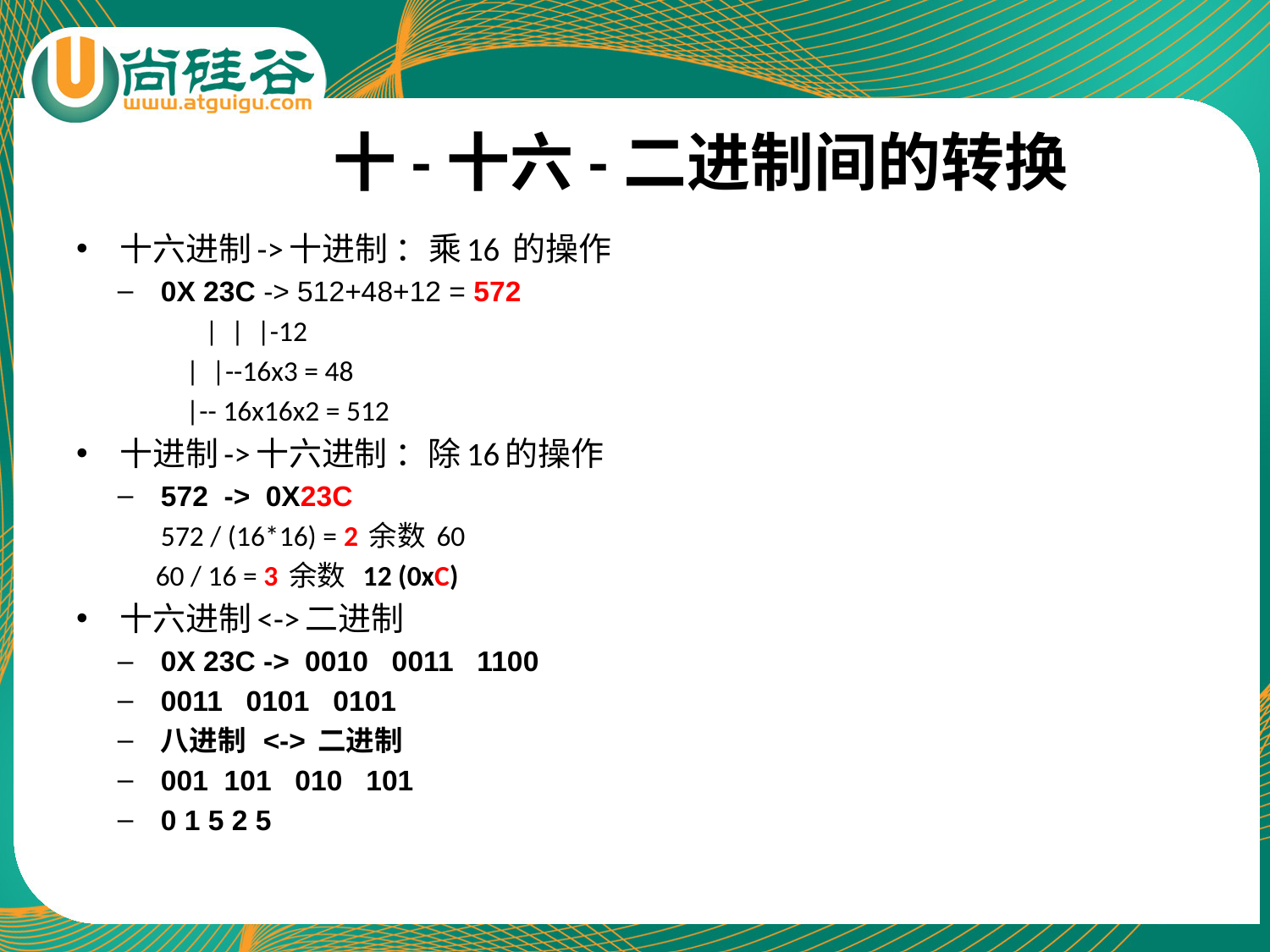

# 十-十六-二进制间的转换
十六进制->十进制 ：乘16 的操作
0X 23C -> 512+48+12 = 572
	       |  |  |-12
		    |  |--16x3 = 48
		    |-- 16x16x2 = 512
十进制->十六进制 ：除16的操作
572  ->  0X23C
	572 / (16*16) = 2 余数 60
      60 / 16 = 3 余数  12 (0xC)
十六进制<->二进制
0X 23C ->  0010   0011   1100
0011   0101   0101
八进制  <-> 二进制
001  101   010   101
0 1 5 2 5